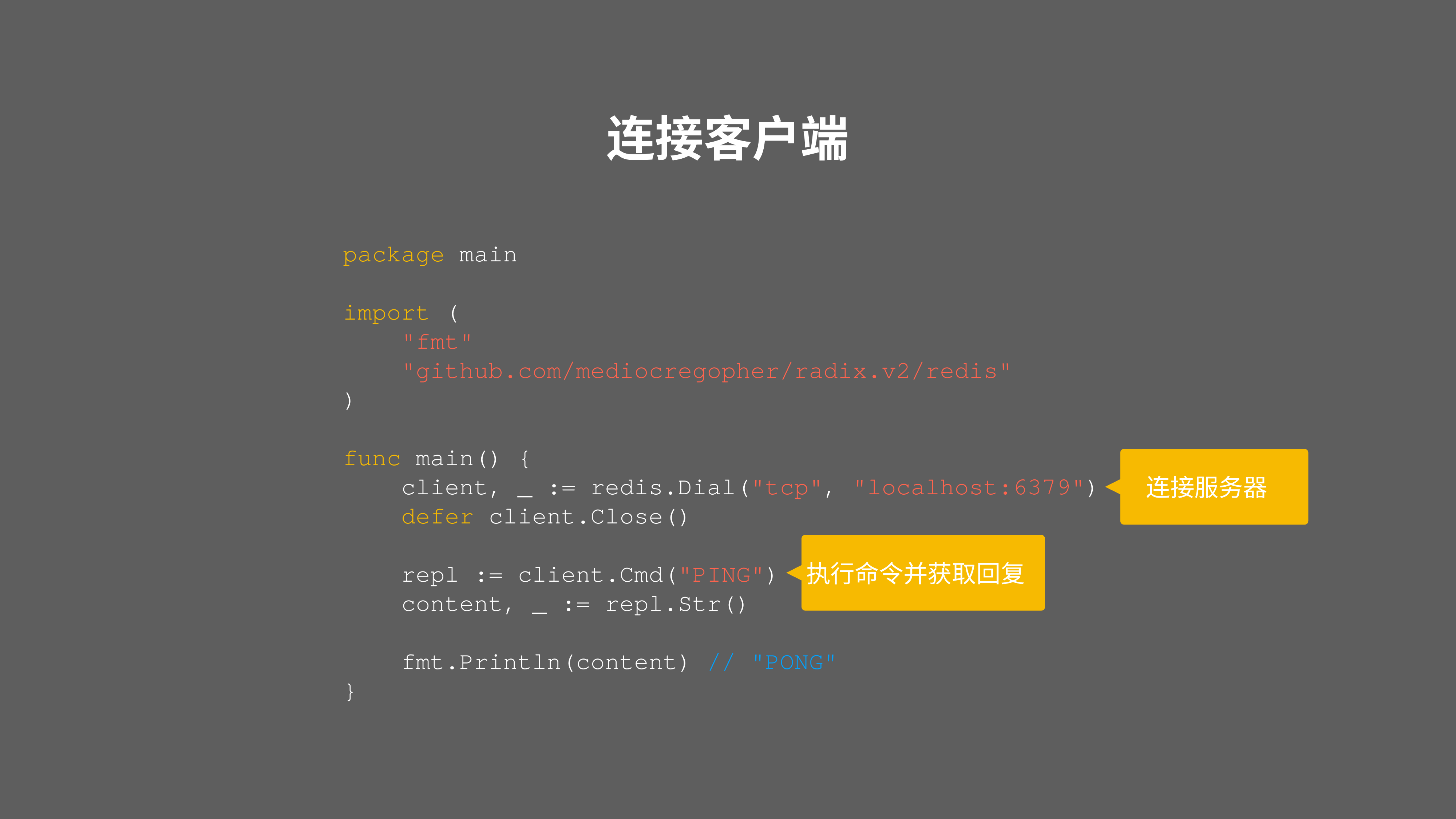

连接客户端
package main

import (
    "fmt"
    "github.com/mediocregopher/radix.v2/redis"
)

func main() {
    client, _ := redis.Dial("tcp", "localhost:6379")
    defer client.Close()

    repl := client.Cmd("PING")
    content, _ := repl.Str()

    fmt.Println(content) // "PONG"
}
连接服务器
执行命令并获取回复